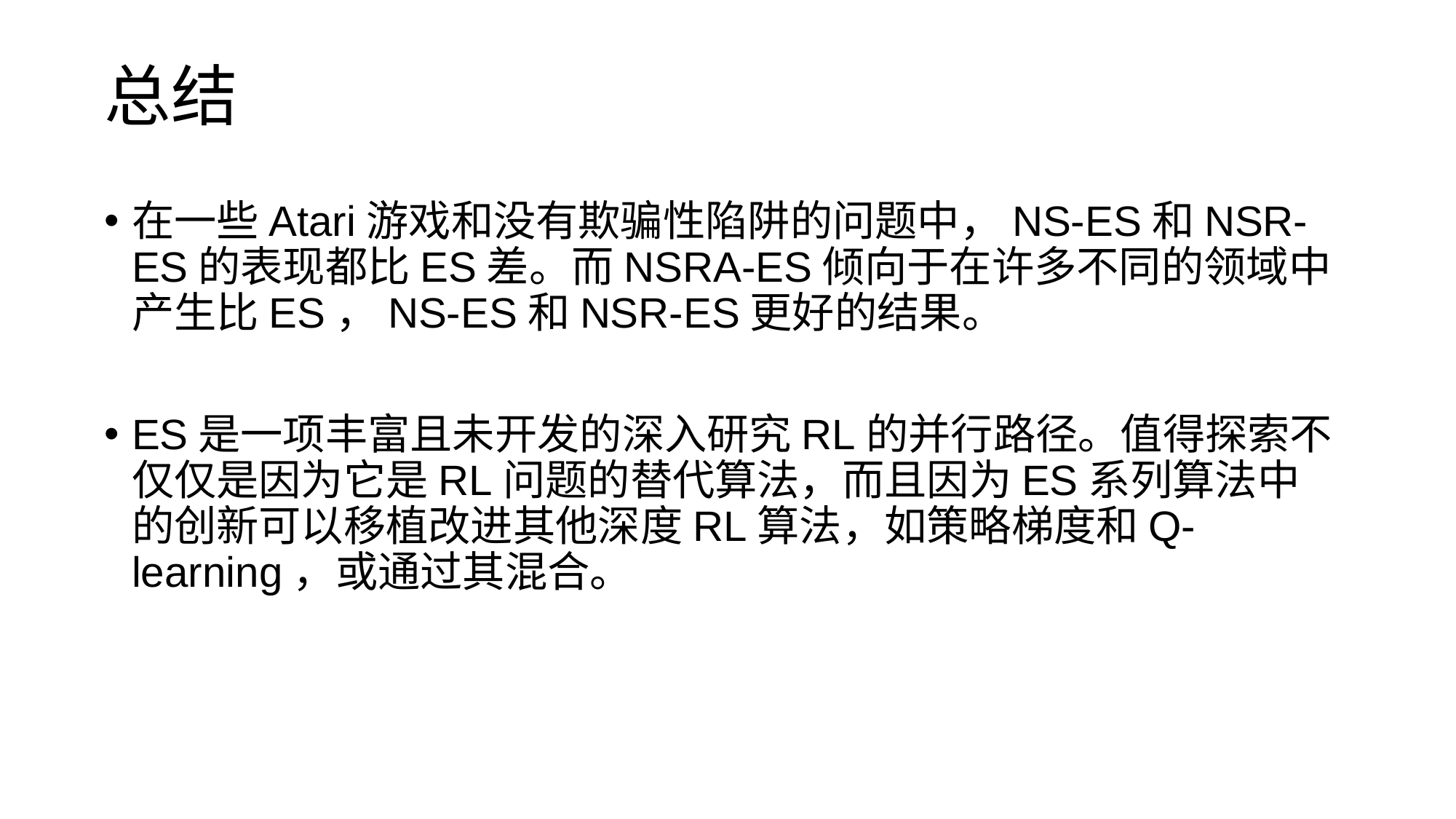

总结
在一些Atari游戏和没有欺骗性陷阱的问题中，NS-ES和NSR-ES的表现都比ES差。而NSRA-ES倾向于在许多不同的领域中产生比ES，NS-ES和NSR-ES更好的结果。

ES是一项丰富且未开发的深入研究RL的并行路径。值得探索不仅仅是因为它是RL问题的替代算法，而且因为ES系列算法中的创新可以移植改进其他深度RL算法，如策略梯度和Q-learning，或通过其混合。